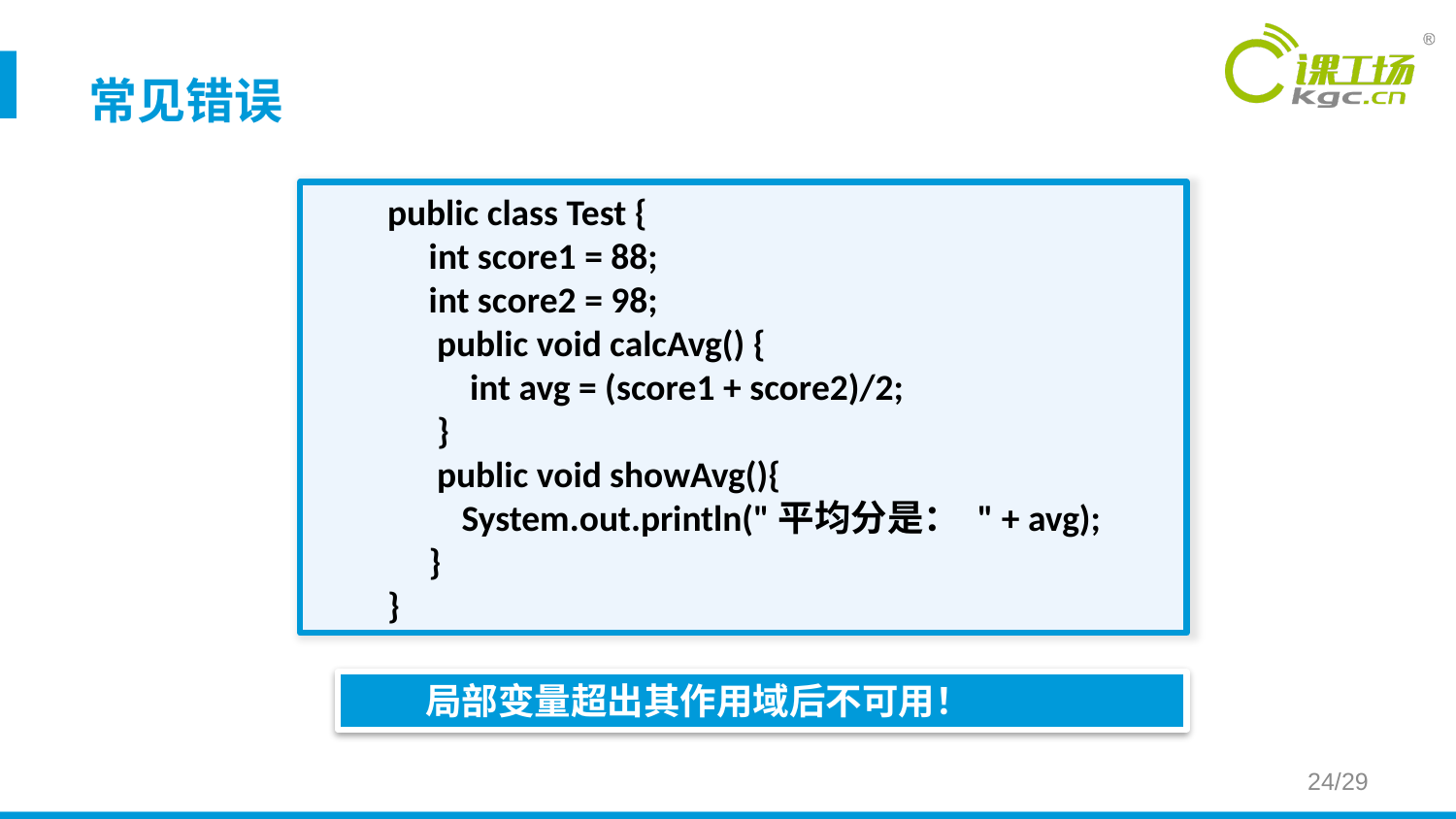

常见错误
public class Test {
     int score1 = 88;
     int score2 = 98;
      public void calcAvg() {
          int avg = (score1 + score2)/2;
      }
      public void showAvg(){
         System.out.println("平均分是： " + avg);
     }
}
局部变量超出其作用域后不可用！
24/29